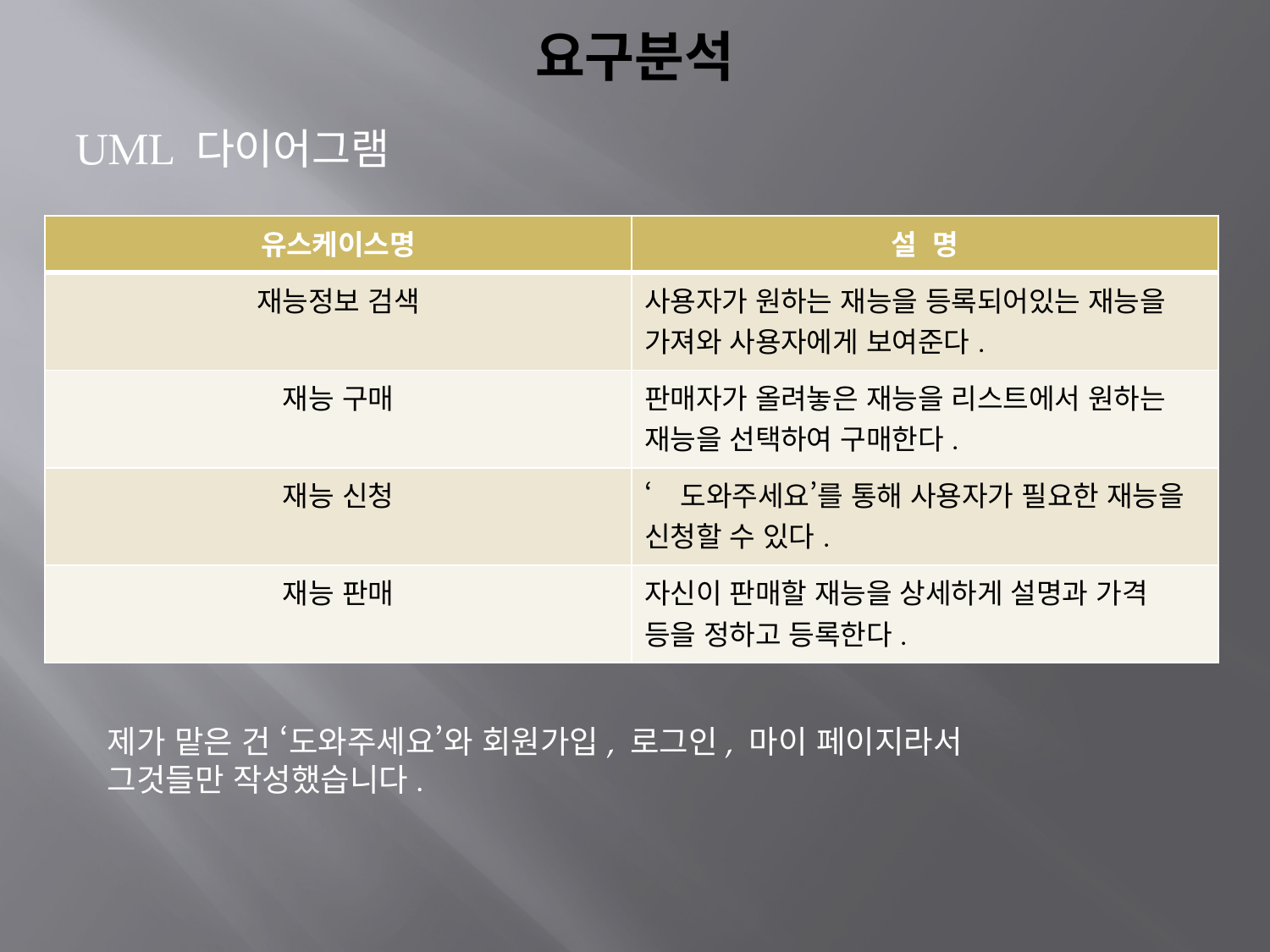

# 요구분석
UML 다이어그램
| 유스케이스명 | 설 명 |
| --- | --- |
| 재능정보 검색 | 사용자가 원하는 재능을 등록되어있는 재능을 가져와 사용자에게 보여준다. |
| 재능 구매 | 판매자가 올려놓은 재능을 리스트에서 원하는 재능을 선택하여 구매한다. |
| 재능 신청 | ‘도와주세요’를 통해 사용자가 필요한 재능을 신청할 수 있다. |
| 재능 판매 | 자신이 판매할 재능을 상세하게 설명과 가격 등을 정하고 등록한다. |
제가 맡은 건 ‘도와주세요’와 회원가입, 로그인, 마이 페이지라서
그것들만 작성했습니다.